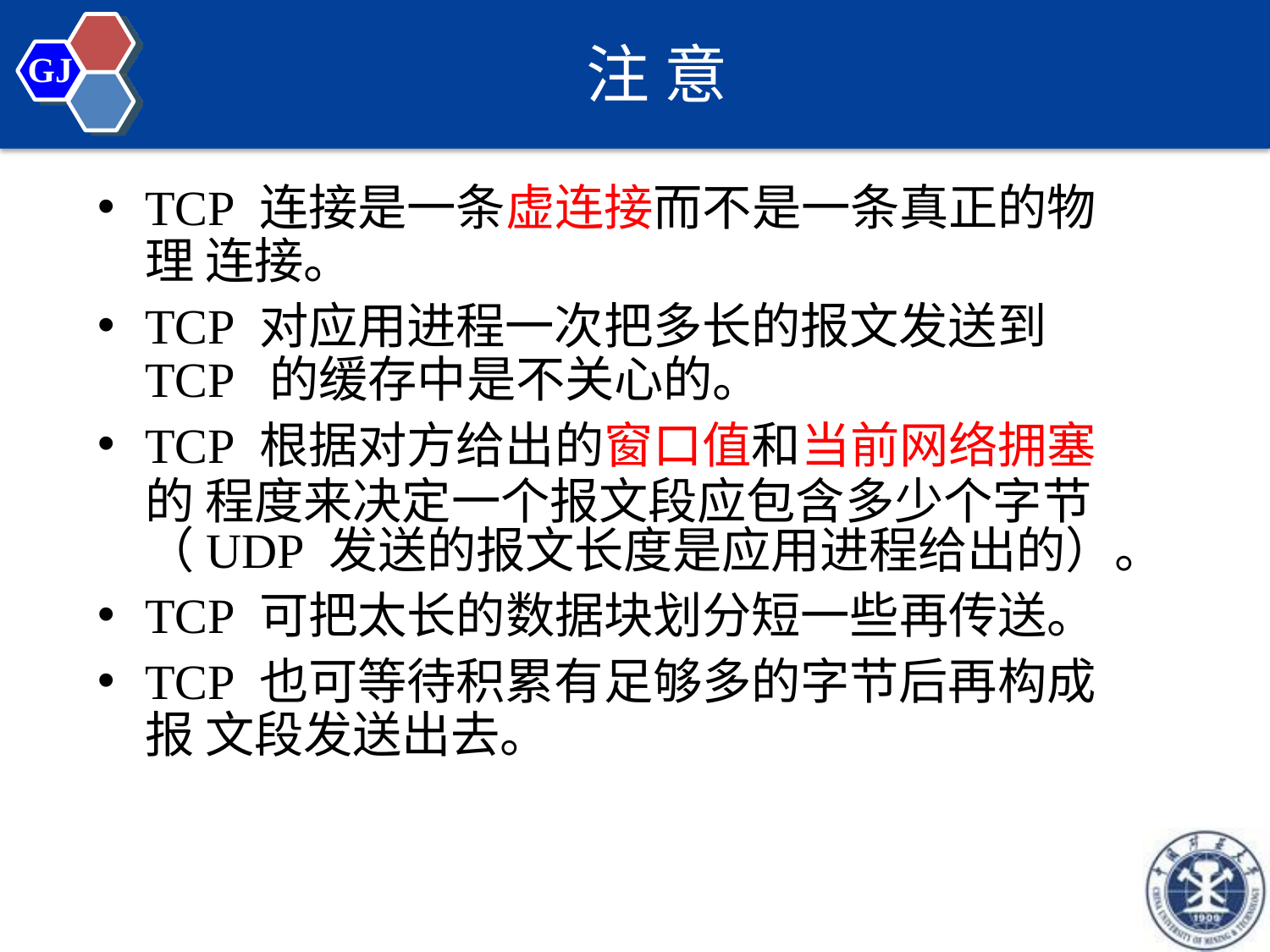

# 注 意
GJ
TCP 连接是一条虚连接而不是一条真正的物理 连接。
TCP 对应用进程一次把多长的报文发送到TCP  的缓存中是不关心的。
TCP 根据对方给出的窗口值和当前网络拥塞的 程度来决定一个报文段应包含多少个字节
（UDP 发送的报文长度是应用进程给出的）。
TCP 可把太长的数据块划分短一些再传送。
TCP 也可等待积累有足够多的字节后再构成报 文段发送出去。